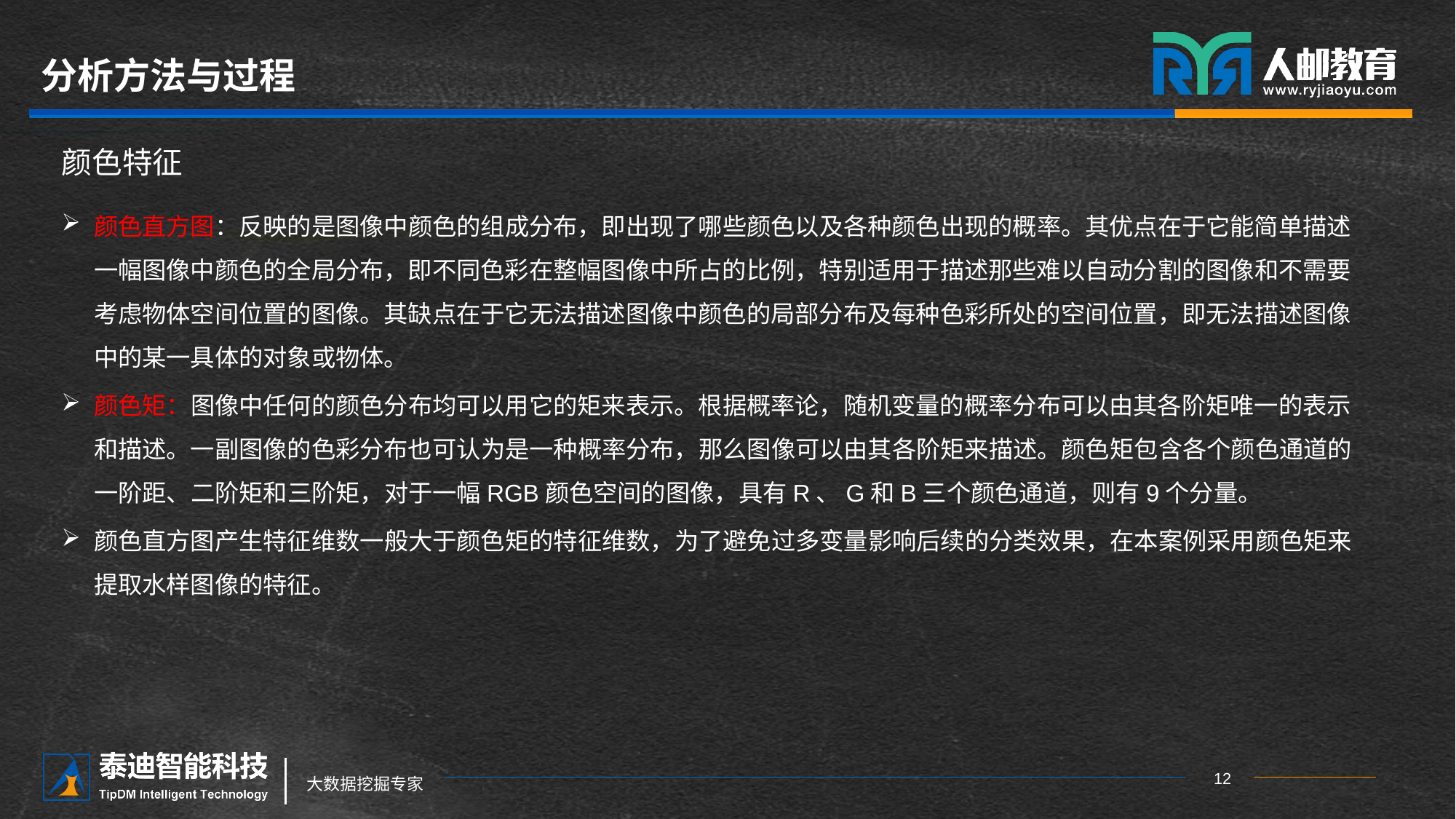

# 分析方法与过程
颜色特征
颜色直方图：反映的是图像中颜色的组成分布，即出现了哪些颜色以及各种颜色出现的概率。其优点在于它能简单描述一幅图像中颜色的全局分布，即不同色彩在整幅图像中所占的比例，特别适用于描述那些难以自动分割的图像和不需要考虑物体空间位置的图像。其缺点在于它无法描述图像中颜色的局部分布及每种色彩所处的空间位置，即无法描述图像中的某一具体的对象或物体。
颜色矩：图像中任何的颜色分布均可以用它的矩来表示。根据概率论，随机变量的概率分布可以由其各阶矩唯一的表示和描述。一副图像的色彩分布也可认为是一种概率分布，那么图像可以由其各阶矩来描述。颜色矩包含各个颜色通道的一阶距、二阶矩和三阶矩，对于一幅RGB颜色空间的图像，具有R、G和B三个颜色通道，则有9个分量。
颜色直方图产生特征维数一般大于颜色矩的特征维数，为了避免过多变量影响后续的分类效果，在本案例采用颜色矩来提取水样图像的特征。